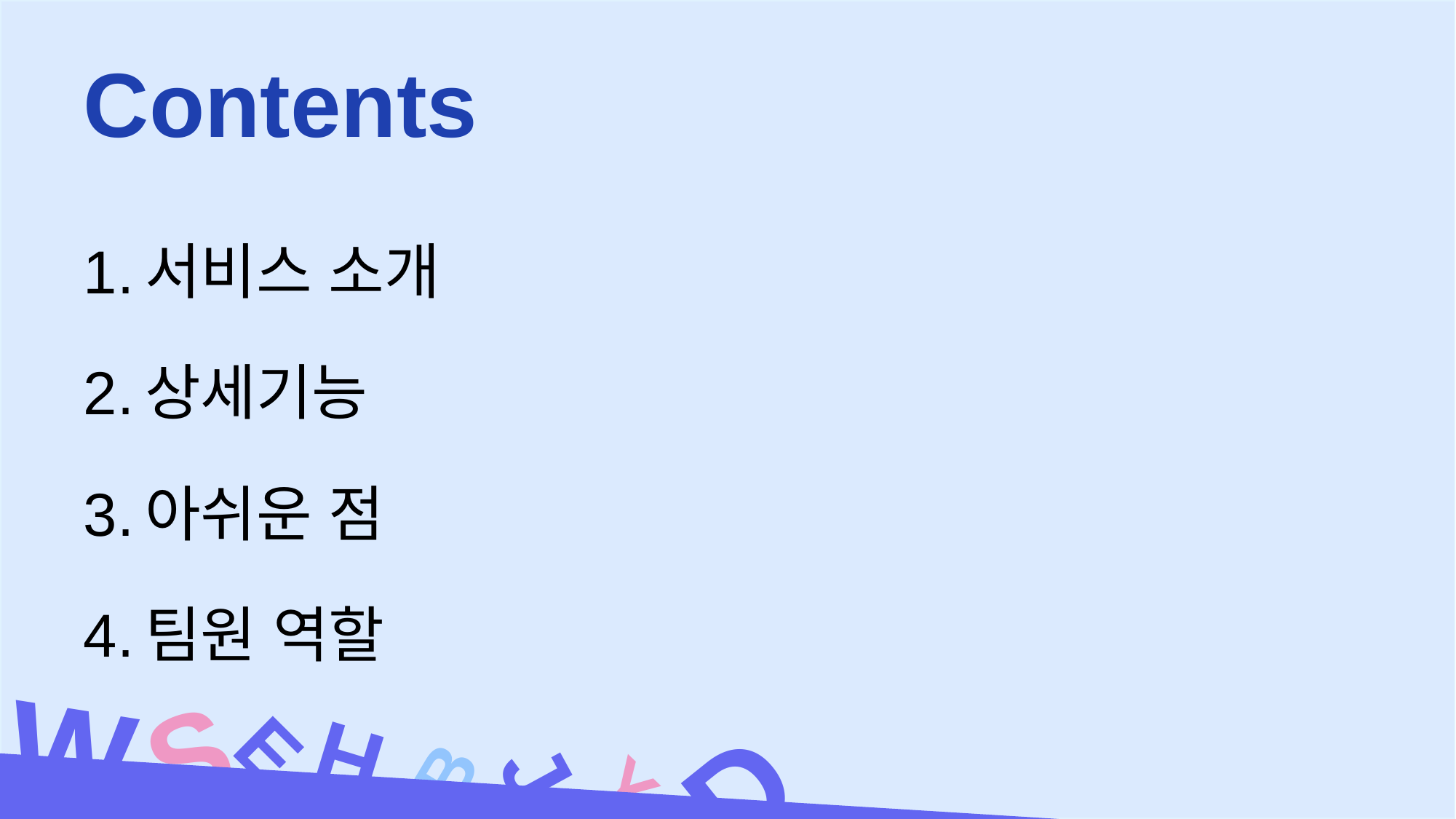

# Contents
서비스 소개
상세기능
아쉬운 점
팀원 역할